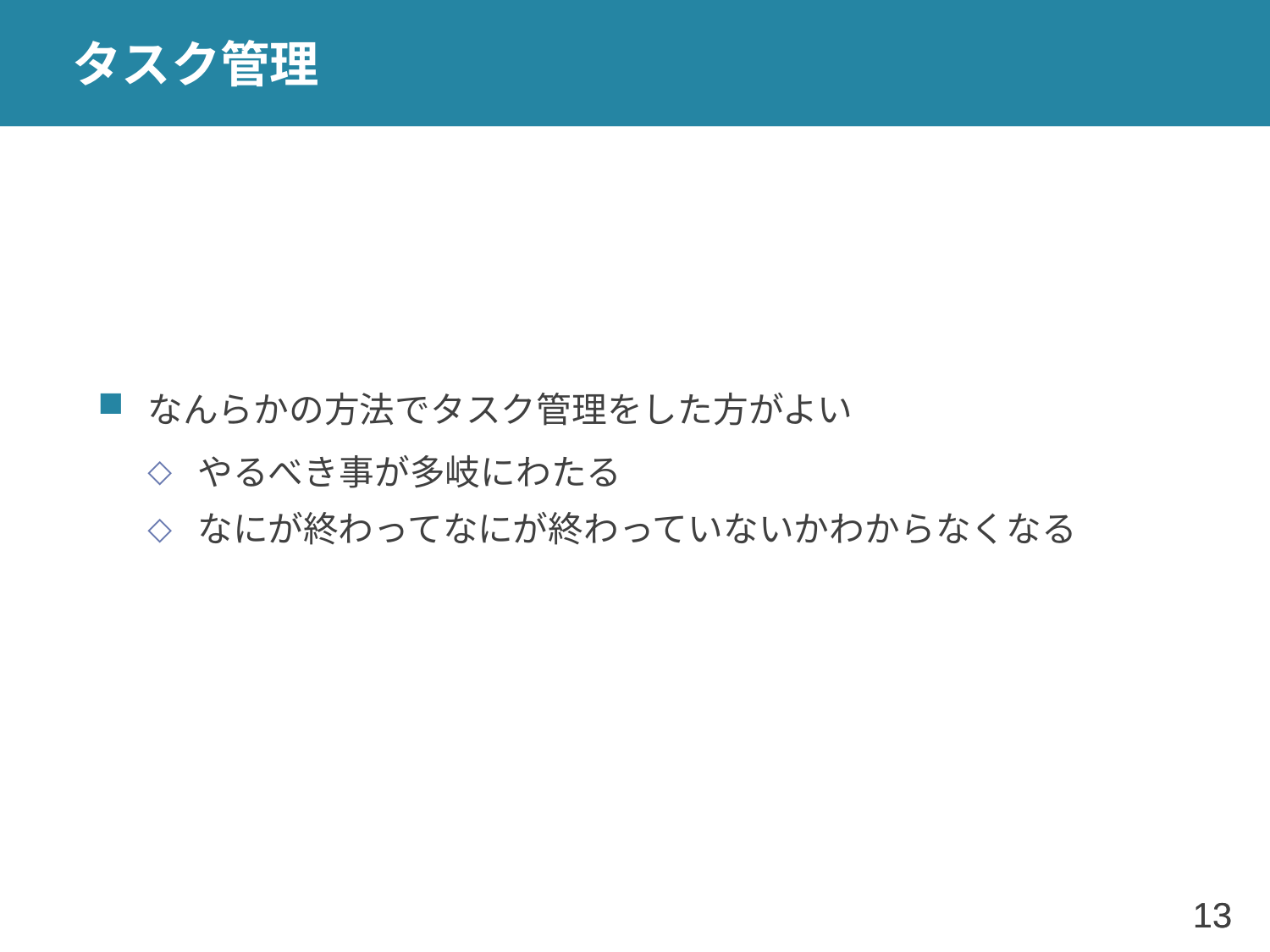

# タスク管理
なんらかの方法でタスク管理をした方がよい
やるべき事が多岐にわたる
なにが終わってなにが終わっていないかわからなくなる